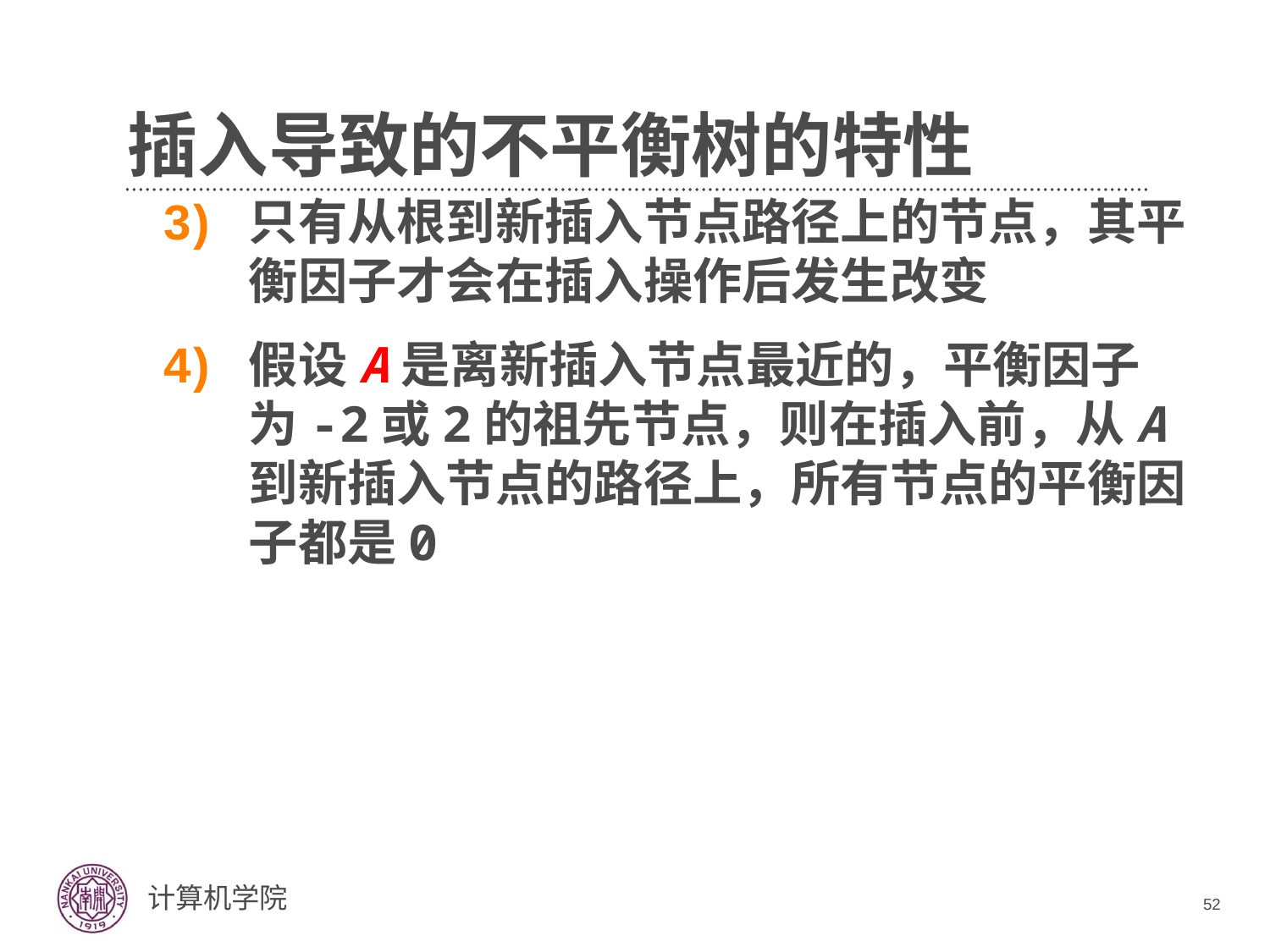

# 插入导致的不平衡树的特性
只有从根到新插入节点路径上的节点，其平衡因子才会在插入操作后发生改变
假设A是离新插入节点最近的，平衡因子为-2或2的祖先节点，则在插入前，从A到新插入节点的路径上，所有节点的平衡因子都是0
52